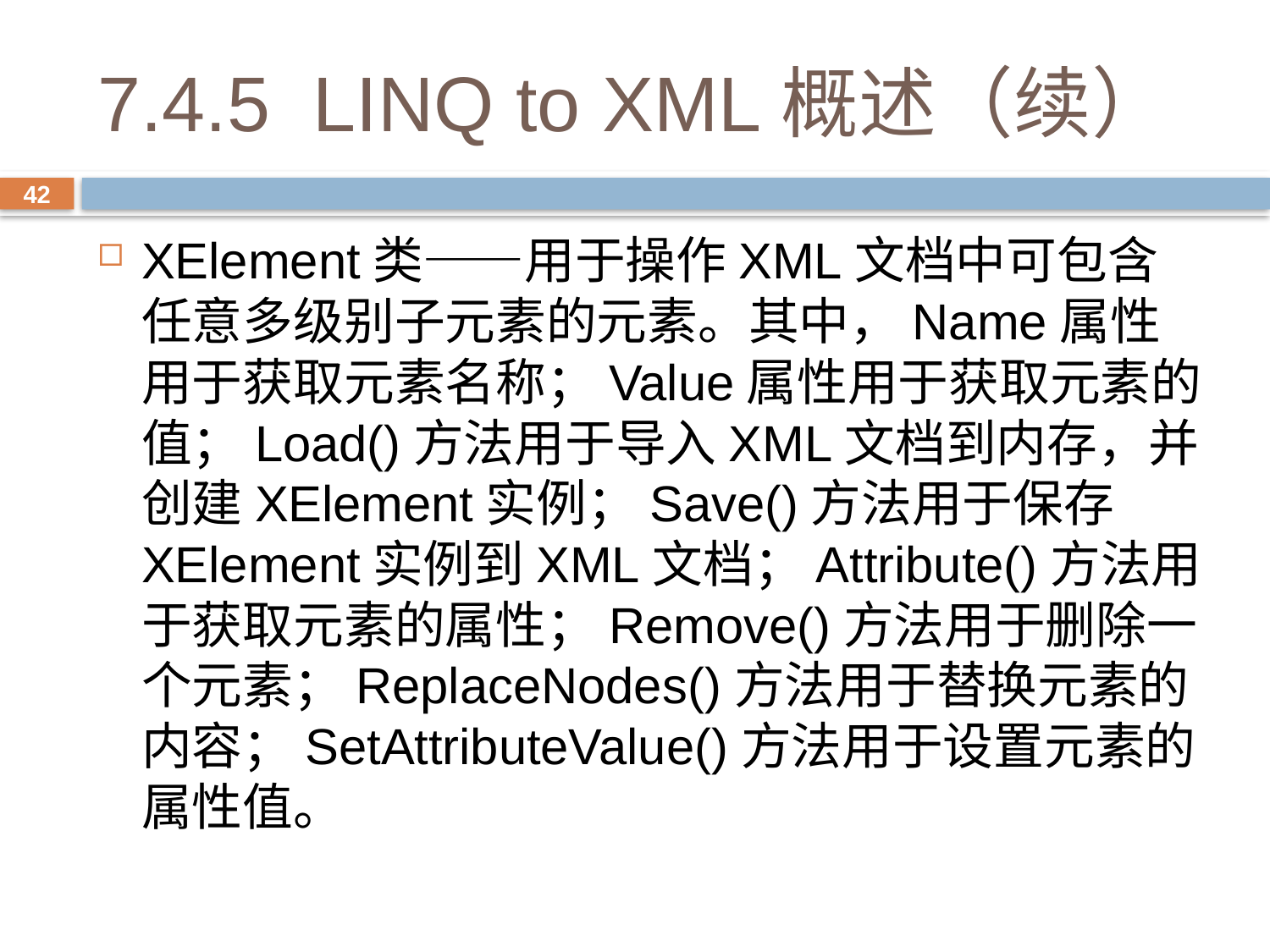

# 7.4.5  LINQ to XML概述（续）
42
XElement类——用于操作XML文档中可包含任意多级别子元素的元素。其中，Name属性用于获取元素名称；Value属性用于获取元素的值；Load()方法用于导入XML文档到内存，并创建XElement实例；Save()方法用于保存XElement实例到XML文档；Attribute()方法用于获取元素的属性；Remove()方法用于删除一个元素；ReplaceNodes()方法用于替换元素的内容；SetAttributeValue()方法用于设置元素的属性值。